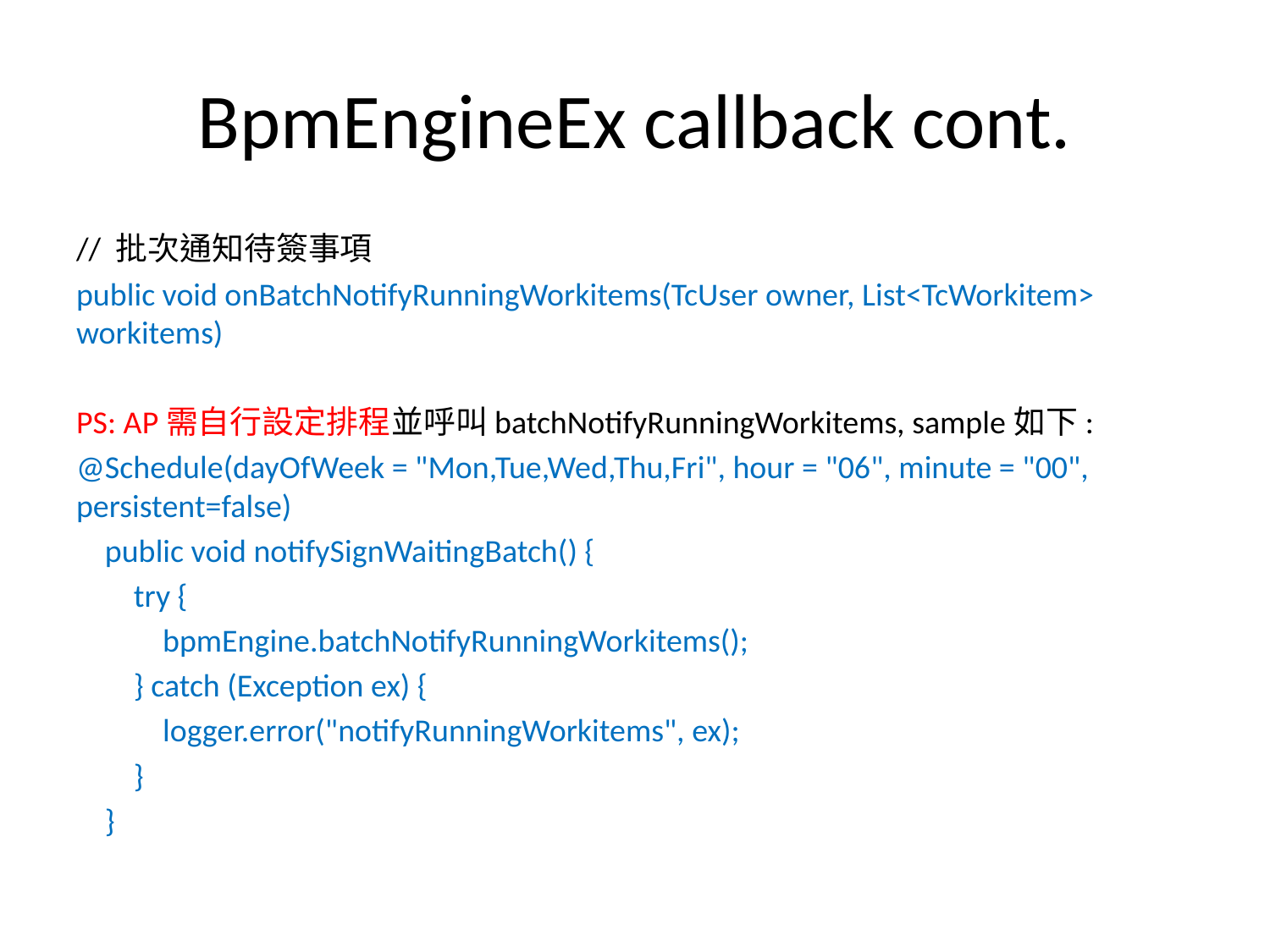

# BpmEngineEx callback cont.
// 批次通知待簽事項
public void onBatchNotifyRunningWorkitems(TcUser owner, List<TcWorkitem> workitems)

PS: AP需自行設定排程並呼叫batchNotifyRunningWorkitems, sample如下:
@Schedule(dayOfWeek = "Mon,Tue,Wed,Thu,Fri", hour = "06", minute = "00", persistent=false)
    public void notifySignWaitingBatch() {
        try {
            bpmEngine.batchNotifyRunningWorkitems();
        } catch (Exception ex) {
            logger.error("notifyRunningWorkitems", ex);
        }
    }